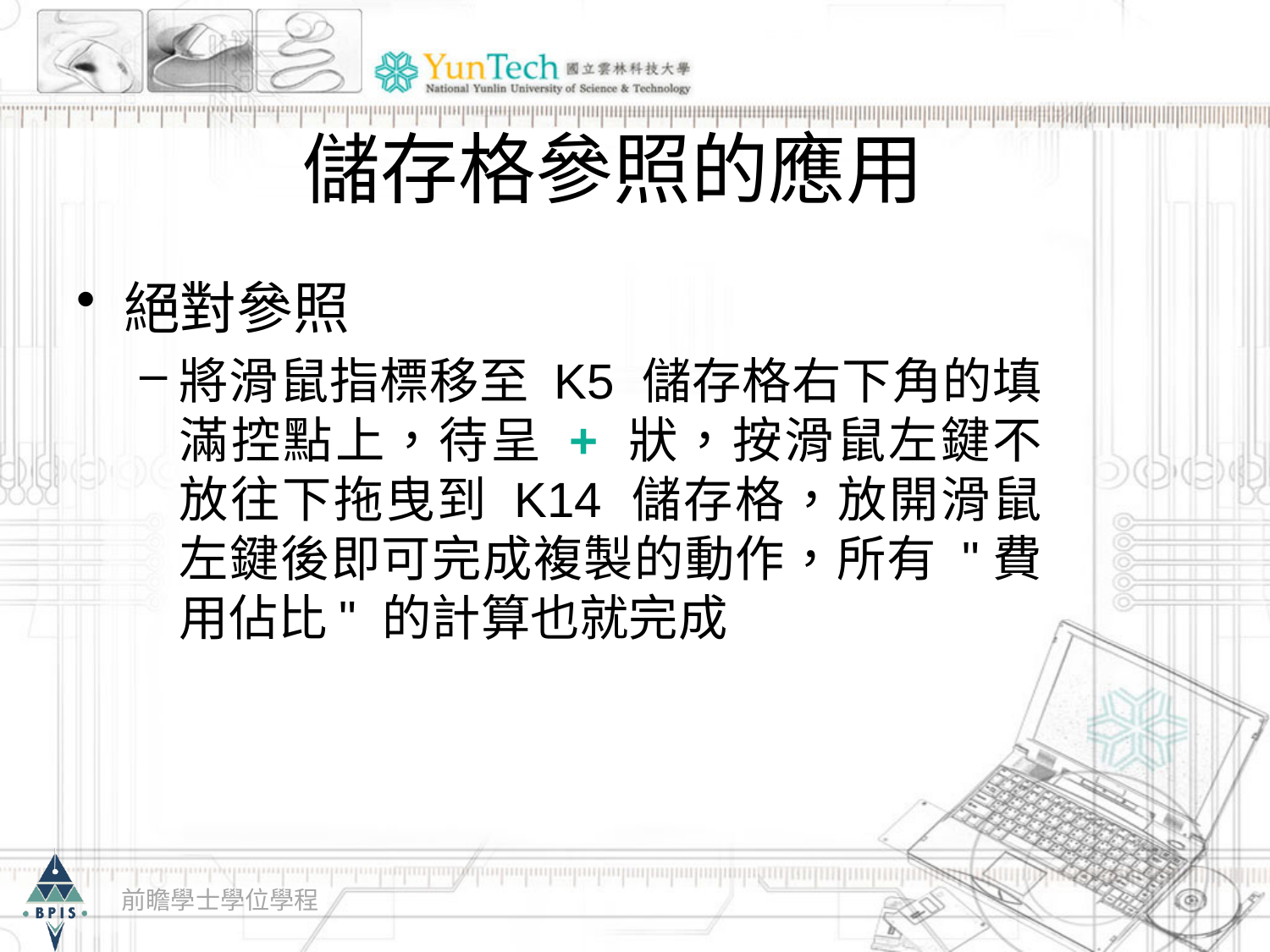

# 儲存格參照的應用
絕對參照
將滑鼠指標移至 K5 儲存格右下角的填滿控點上，待呈 + 狀，按滑鼠左鍵不放往下拖曳到 K14 儲存格，放開滑鼠左鍵後即可完成複製的動作，所有 "費用佔比" 的計算也就完成